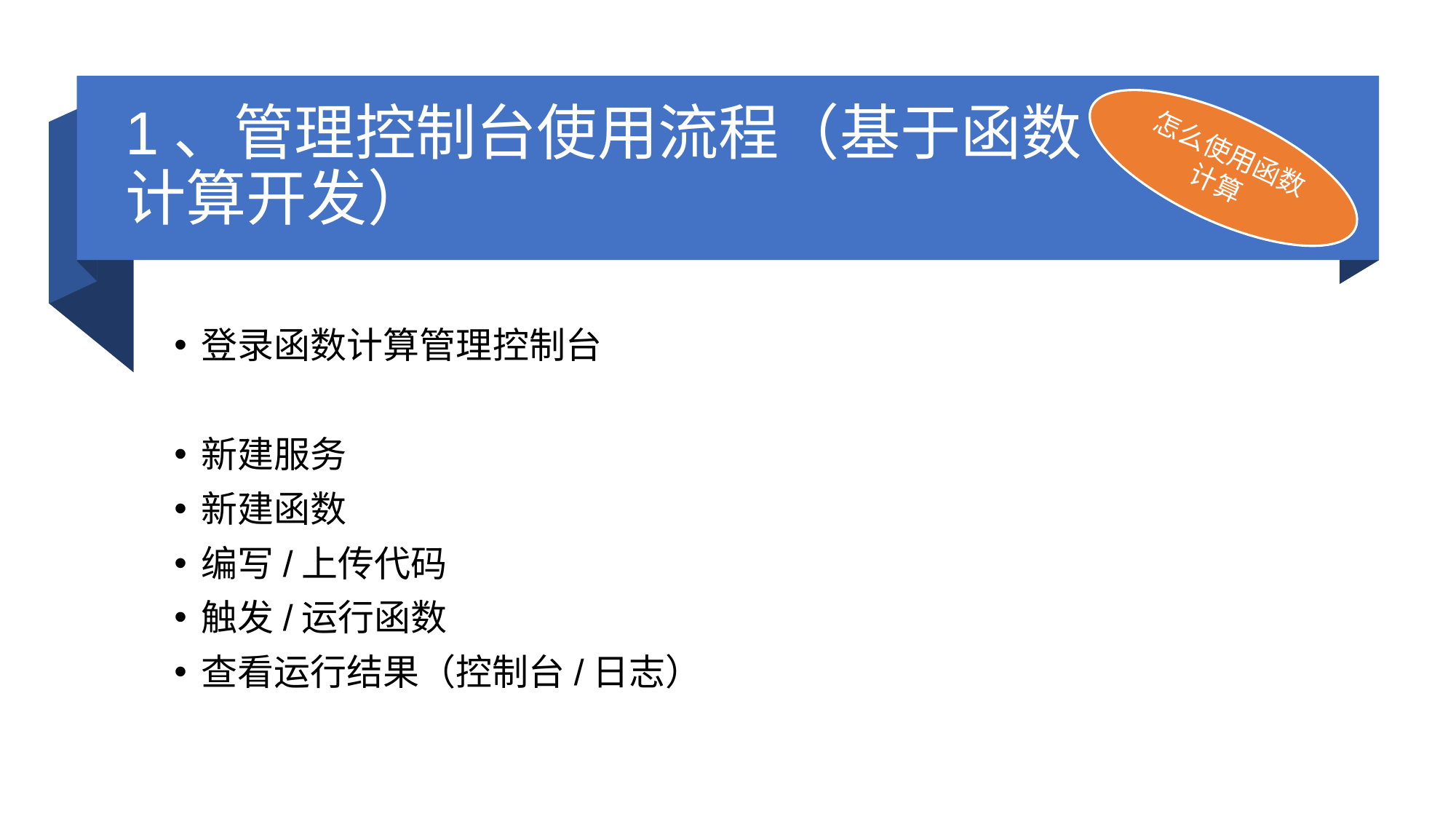

# 1、管理控制台使用流程（基于函数 计算开发）

怎么使用函数计算

登录函数计算管理控制台

新建服务
新建函数
编写/上传代码
触发/运行函数
查看运行结果（控制台/日志）